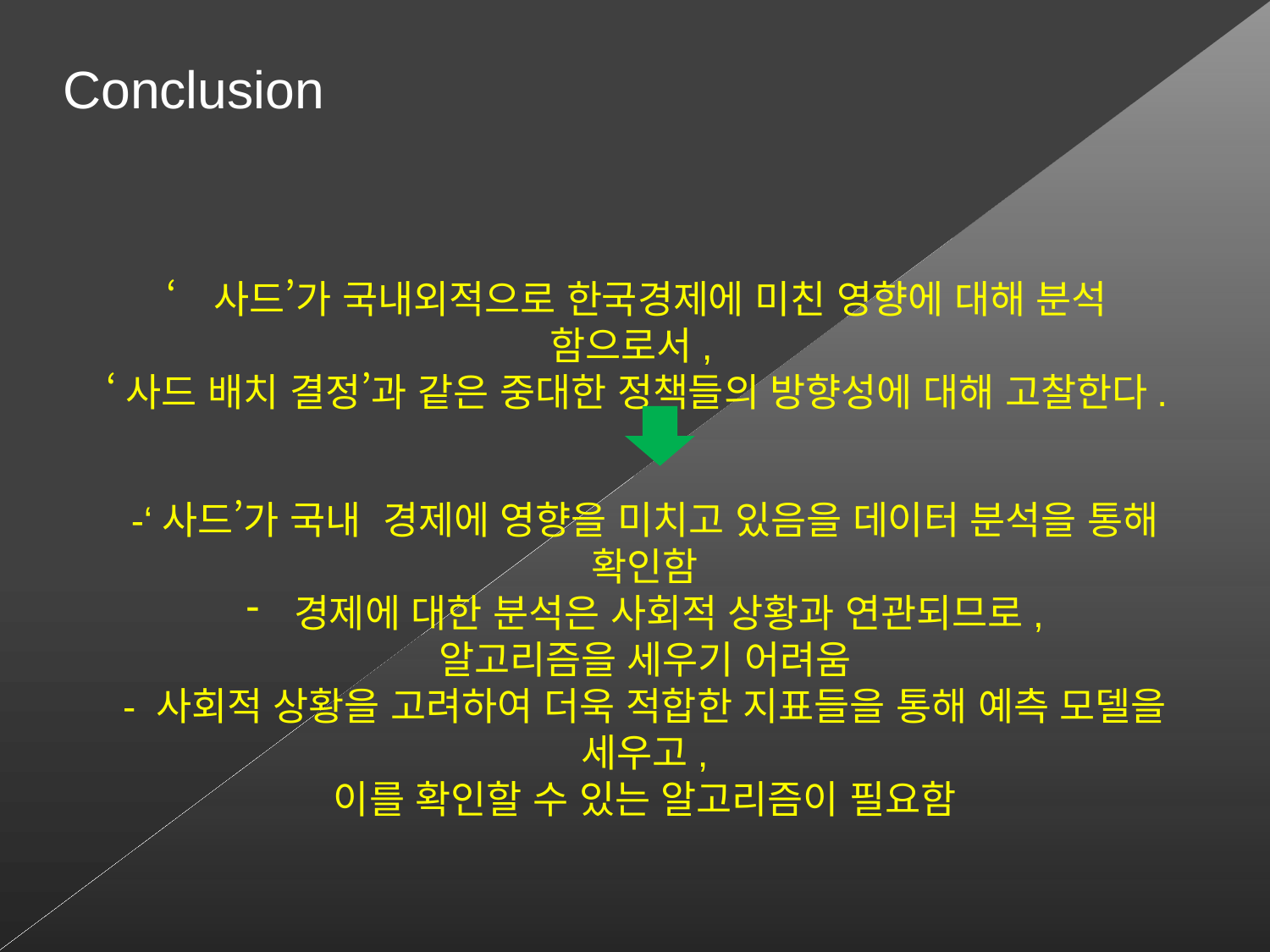

Conclusion
‘사드’가 국내외적으로 한국경제에 미친 영향에 대해 분석 함으로서,
‘사드 배치 결정’과 같은 중대한 정책들의 방향성에 대해 고찰한다.

-‘사드’가 국내  경제에 영향을 미치고 있음을 데이터 분석을 통해 확인함
경제에 대한 분석은 사회적 상황과 연관되므로,
알고리즘을 세우기 어려움
- 사회적 상황을 고려하여 더욱 적합한 지표들을 통해 예측 모델을 세우고,
이를 확인할 수 있는 알고리즘이 필요함